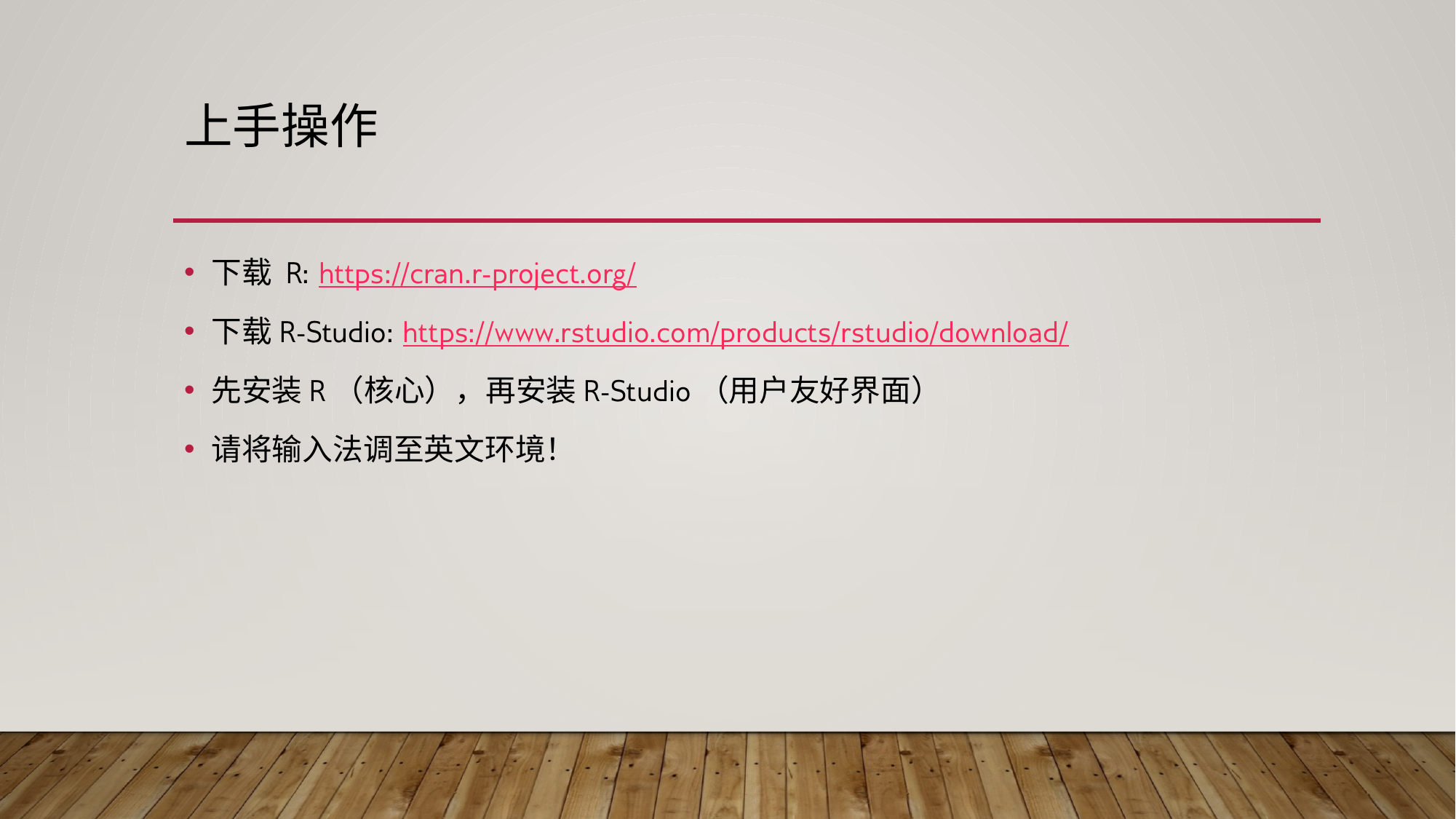

# 上手操作
下载 R: https://cran.r-project.org/
下载R-Studio: https://www.rstudio.com/products/rstudio/download/
先安装R（核心），再安装R-Studio（用户友好界面）
请将输入法调至英文环境！